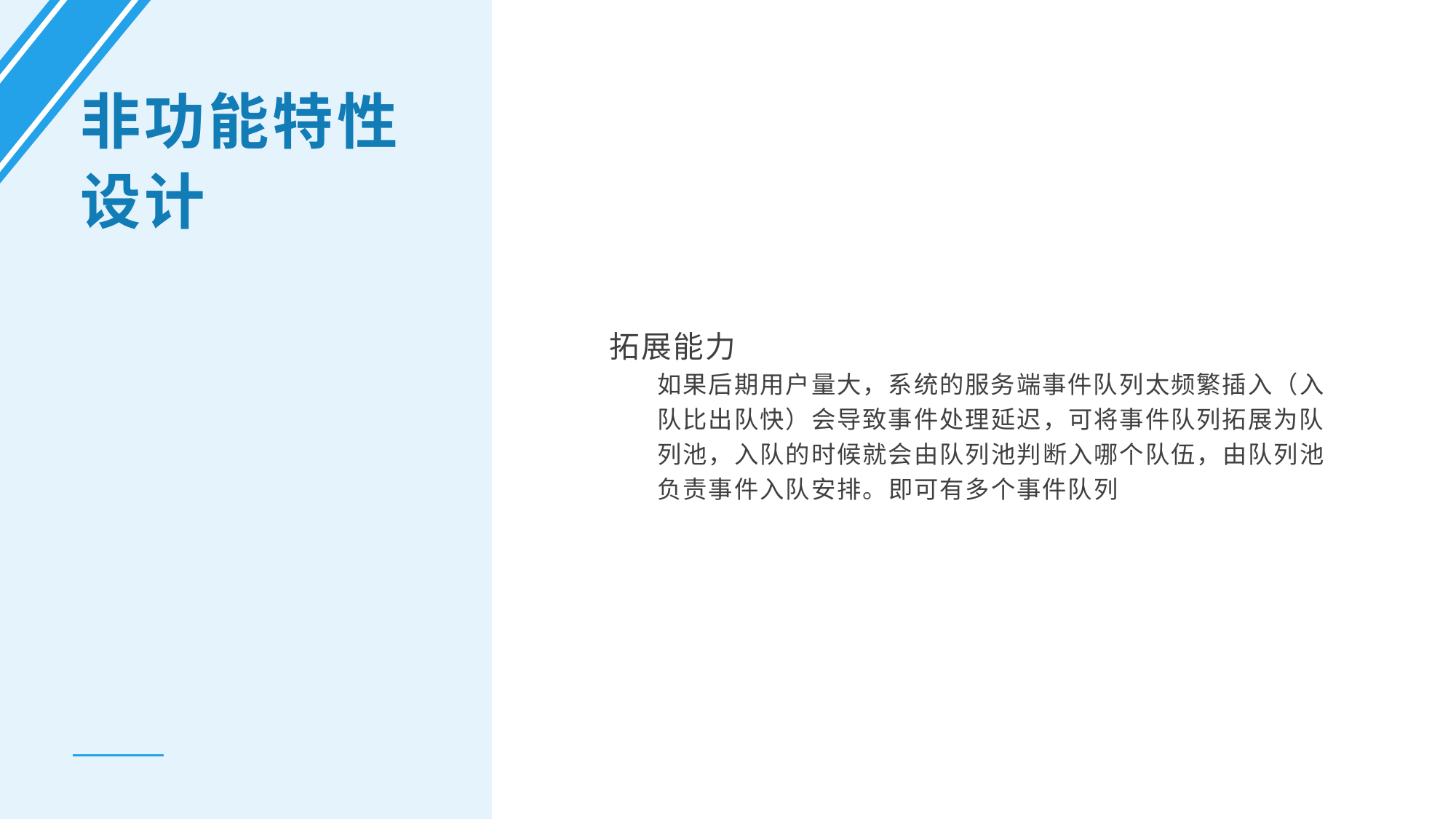

非功能特性设计
拓展能力
如果后期用户量大，系统的服务端事件队列太频繁插入（入队比出队快）会导致事件处理延迟，可将事件队列拓展为队列池，入队的时候就会由队列池判断入哪个队伍，由队列池负责事件入队安排。即可有多个事件队列